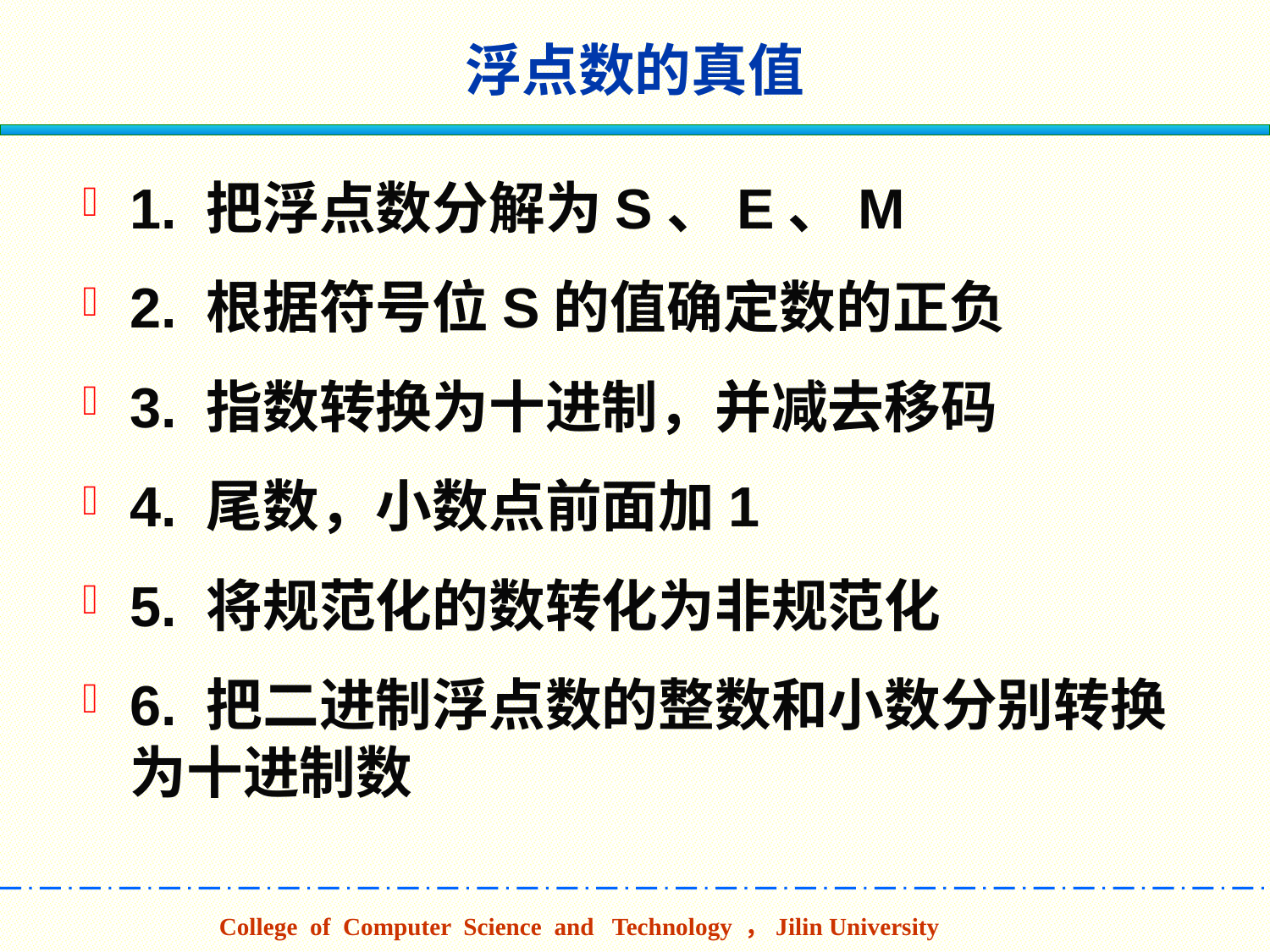

# 浮点数的真值
1. 把浮点数分解为S、E、M
2. 根据符号位S的值确定数的正负
3. 指数转换为十进制，并减去移码
4. 尾数，小数点前面加1
5. 将规范化的数转化为非规范化
6. 把二进制浮点数的整数和小数分别转换为十进制数